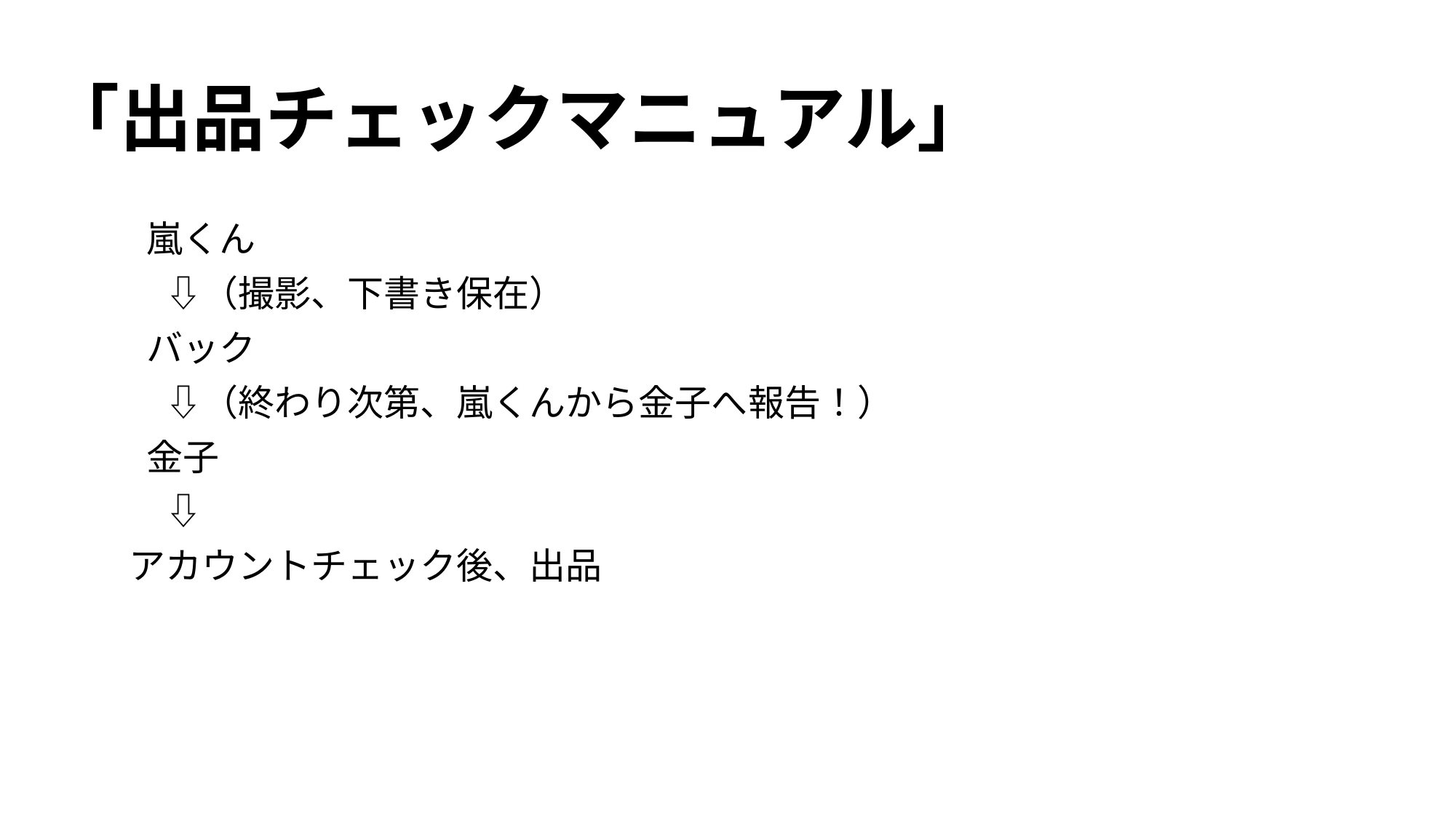

「出品チェックマニュアル」
 嵐くん
　⇩（撮影、下書き保在）
 バック
　⇩（終わり次第、嵐くんから金子へ報告！）
 金子
　⇩
アカウントチェック後、出品